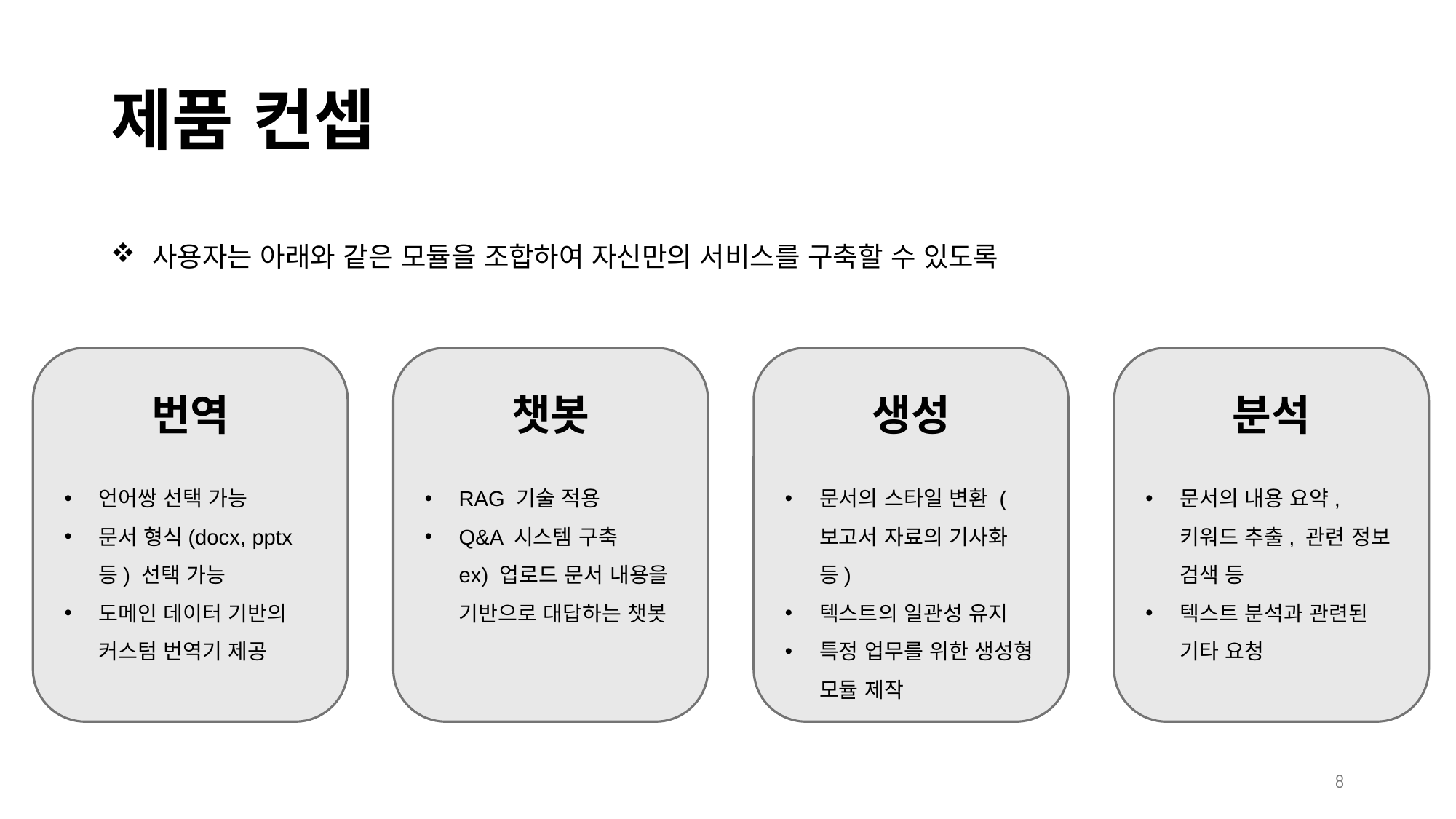

# 제품 컨셉
 사용자는 아래와 같은 모듈을 조합하여 자신만의 서비스를 구축할 수 있도록

번역
챗봇
생성
분석
문서의 내용 요약, 키워드 추출, 관련 정보 검색 등
텍스트 분석과 관련된 기타 요청
문서의 스타일 변환 (보고서 자료의 기사화 등)
텍스트의 일관성 유지
특정 업무를 위한 생성형 모듈 제작
RAG 기술 적용
Q&A 시스템 구축
ex) 업로드 문서 내용을 기반으로 대답하는 챗봇
언어쌍 선택 가능
문서 형식(docx, pptx 등) 선택 가능
도메인 데이터 기반의 커스텀 번역기 제공
8